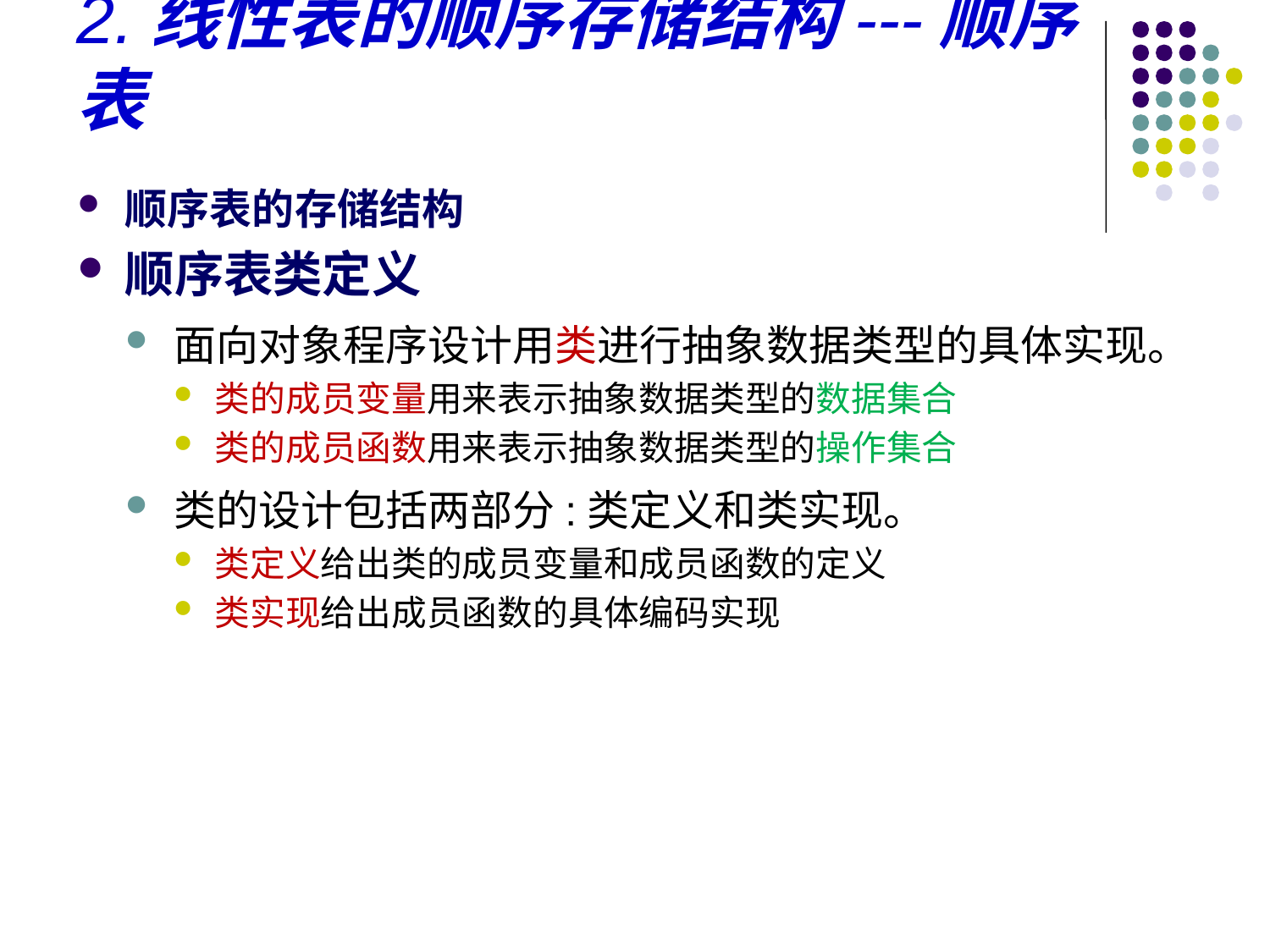

# 2.线性表的顺序存储结构---顺序表
顺序表的存储结构
顺序表类定义
面向对象程序设计用类进行抽象数据类型的具体实现。
类的成员变量用来表示抽象数据类型的数据集合
类的成员函数用来表示抽象数据类型的操作集合
类的设计包括两部分:类定义和类实现。
类定义给出类的成员变量和成员函数的定义
类实现给出成员函数的具体编码实现